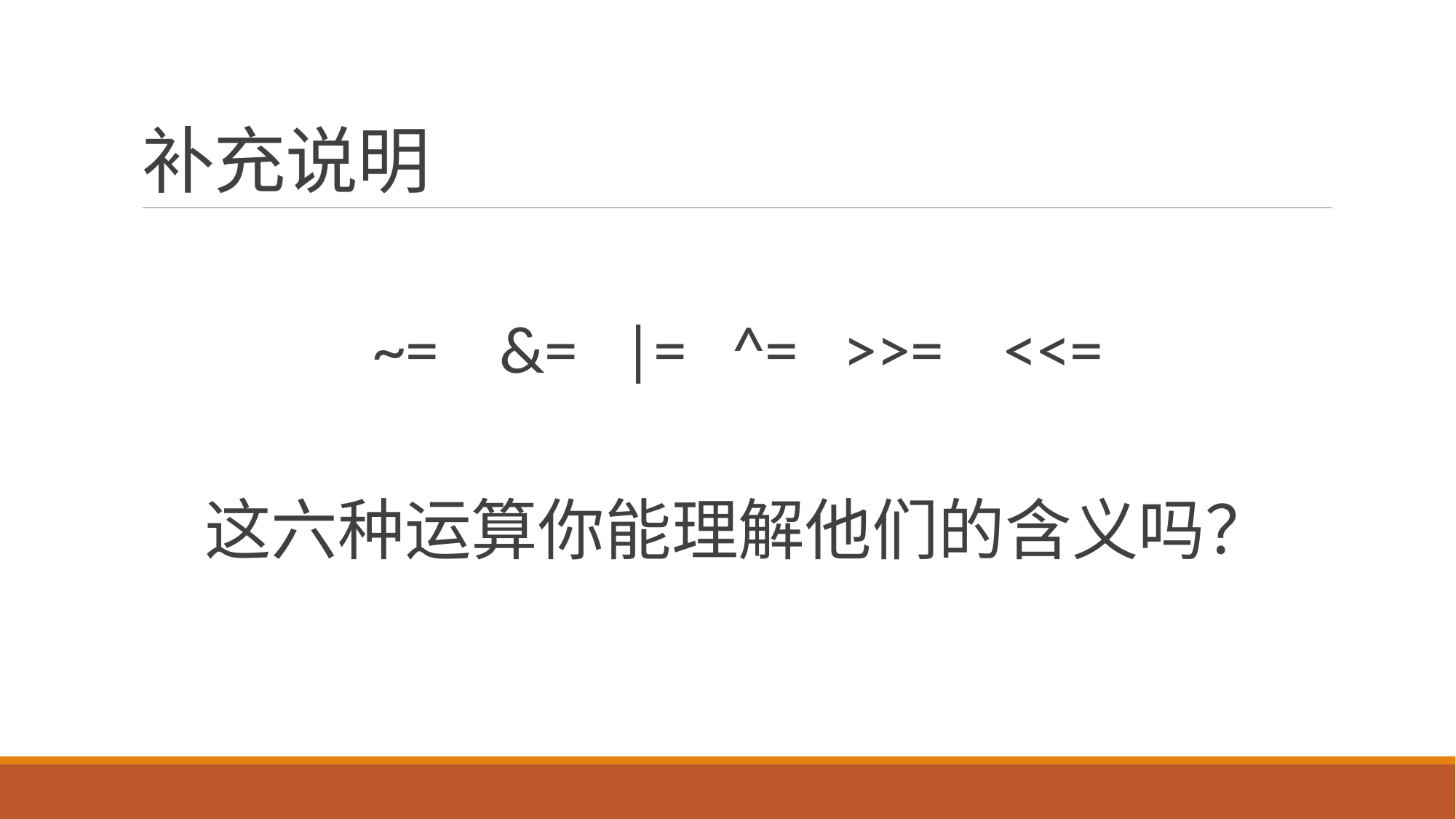

# 补充说明
~=    &=   |=   ^=   >>=    <<=
这六种运算你能理解他们的含义吗？